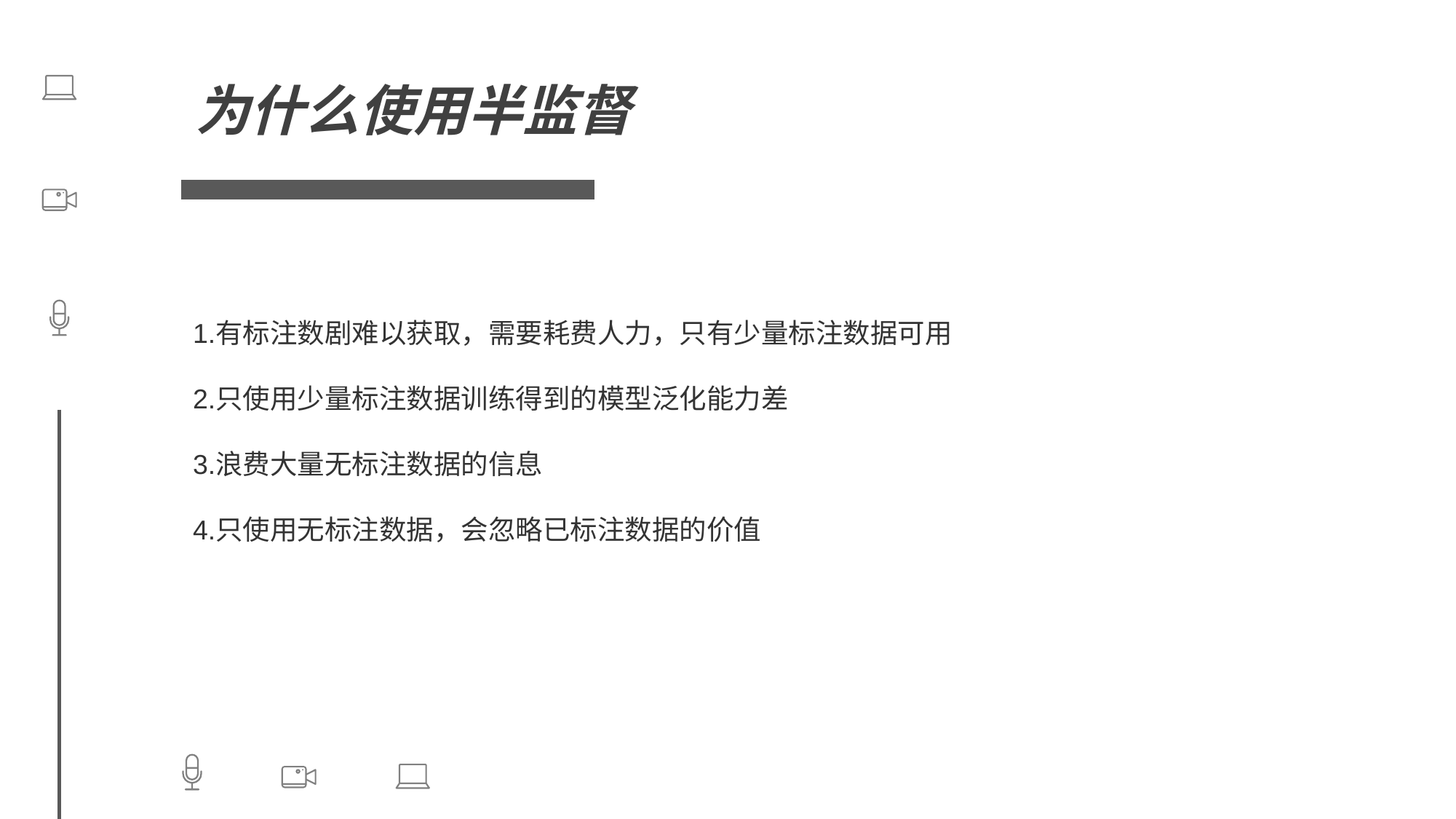

为什么使用半监督

有标注数剧难以获取，需要耗费人力，只有少量标注数据可用
只使用少量标注数据训练得到的模型泛化能力差
浪费大量无标注数据的信息
只使用无标注数据，会忽略已标注数据的价值